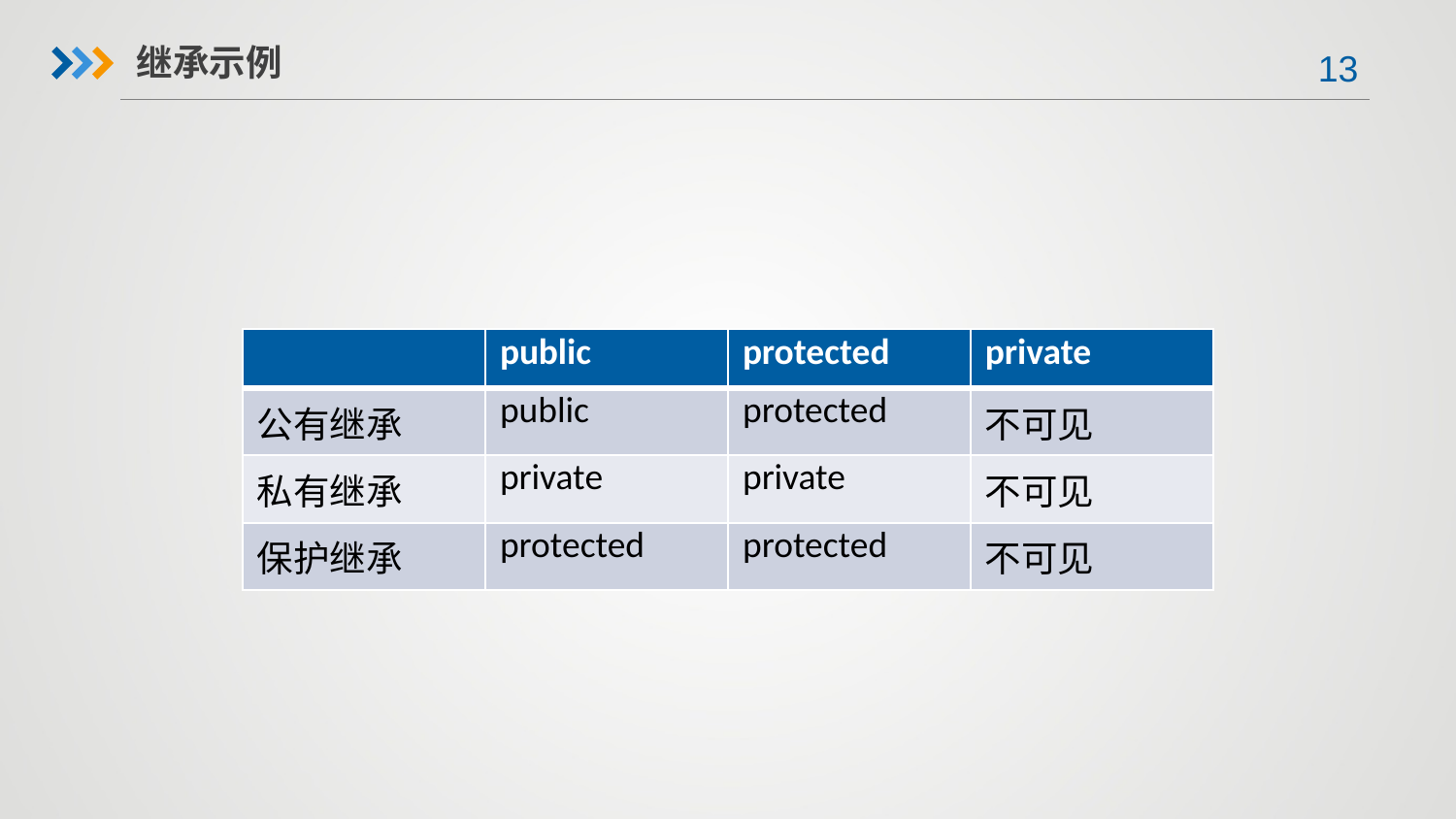

继承示例
|  | public | protected | private |
| --- | --- | --- | --- |
| 公有继承 | public | protected | 不可见 |
| 私有继承 | private | private | 不可见 |
| 保护继承 | protected | protected | 不可见 |